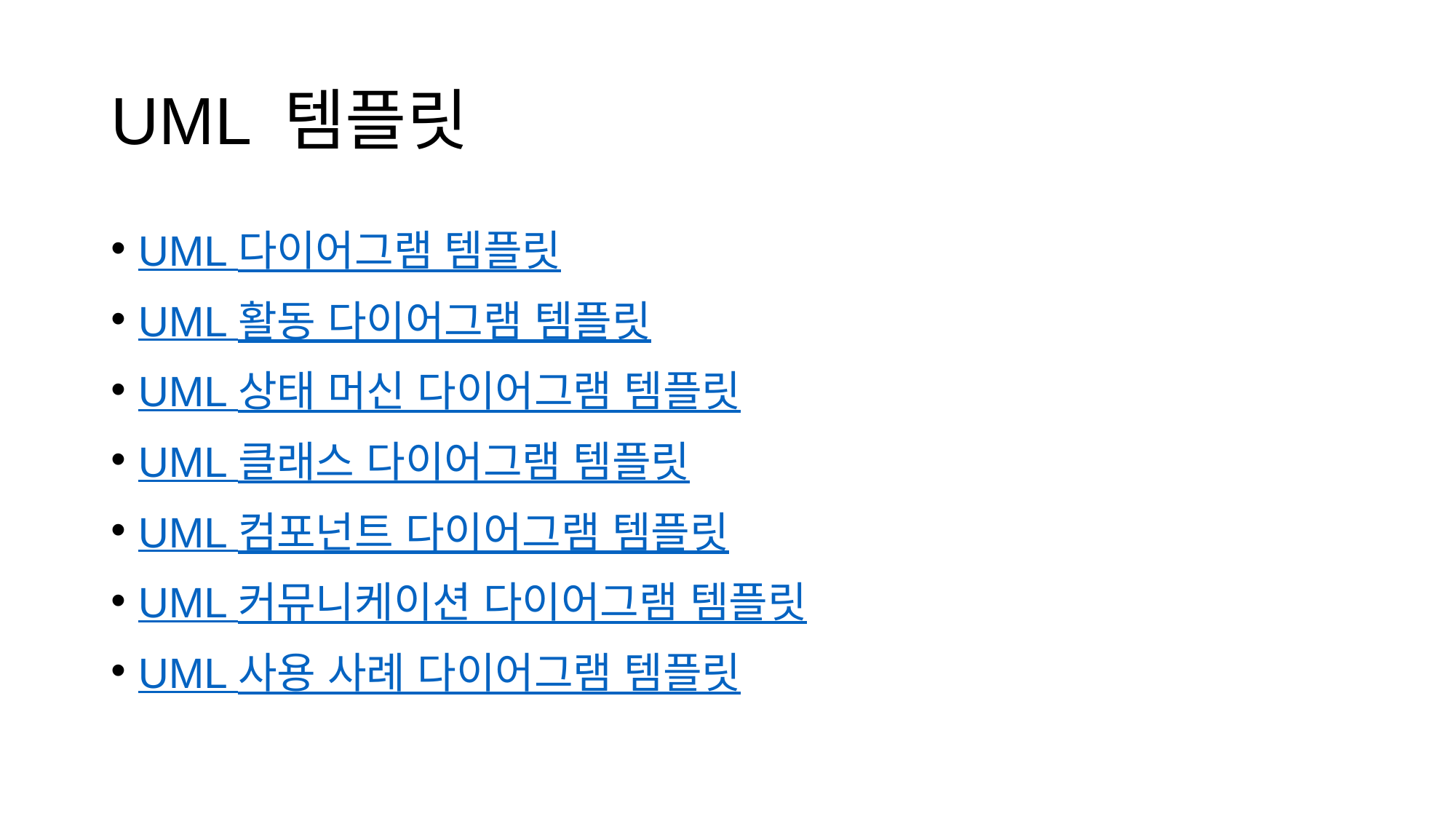

# UML 템플릿
UML 다이어그램 템플릿
UML 활동 다이어그램 템플릿
UML 상태 머신 다이어그램 템플릿
UML 클래스 다이어그램 템플릿
UML 컴포넌트 다이어그램 템플릿
UML 커뮤니케이션 다이어그램 템플릿
UML 사용 사례 다이어그램 템플릿